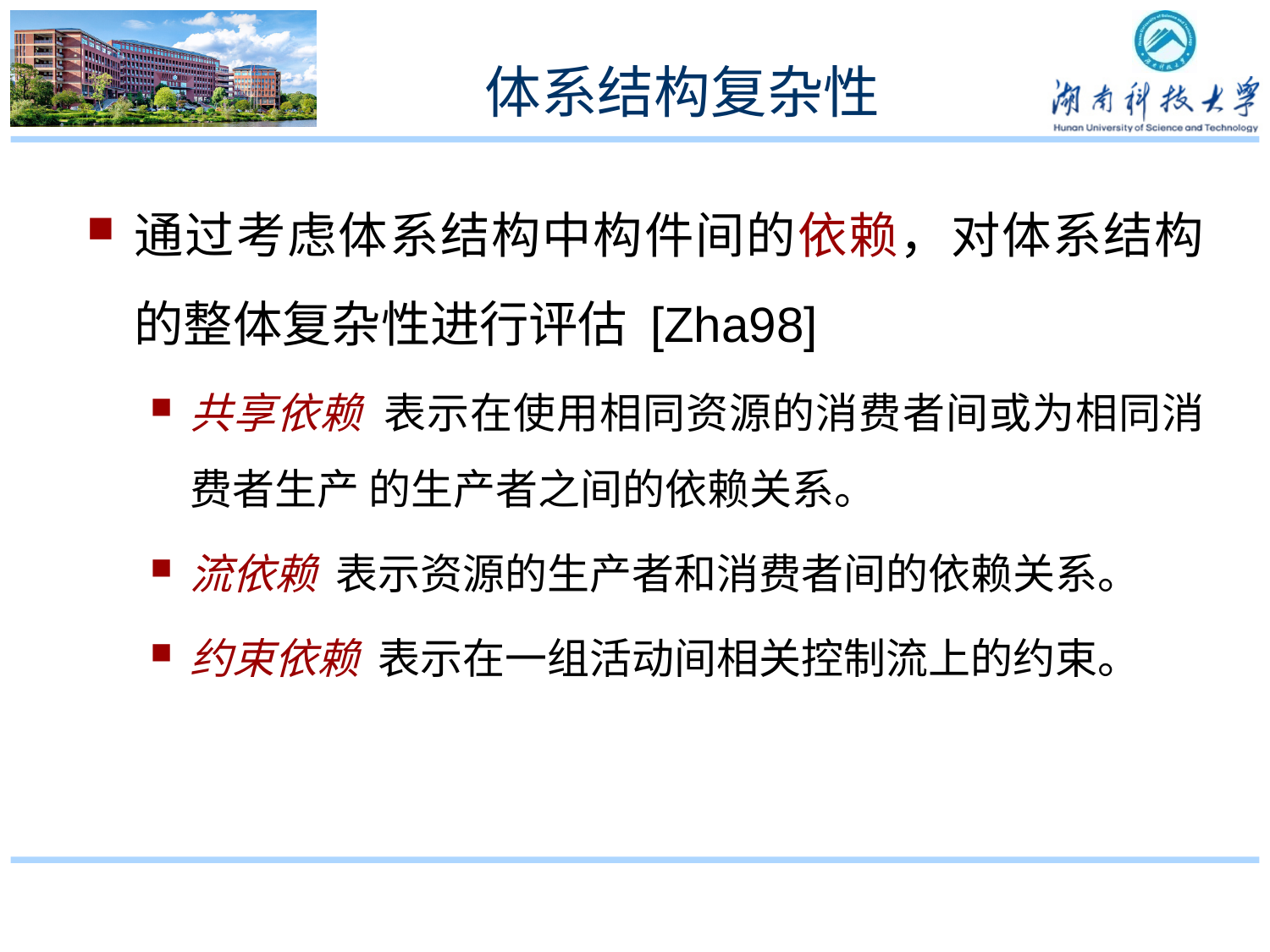

# 体系结构复杂性
通过考虑体系结构中构件间的依赖，对体系结构的整体复杂性进行评估 [Zha98]
共享依赖  表示在使用相同资源的消费者间或为相同消费者生产 的生产者之间的依赖关系。
流依赖  表示资源的生产者和消费者间的依赖关系。
约束依赖  表示在一组活动间相关控制流上的约束。
19